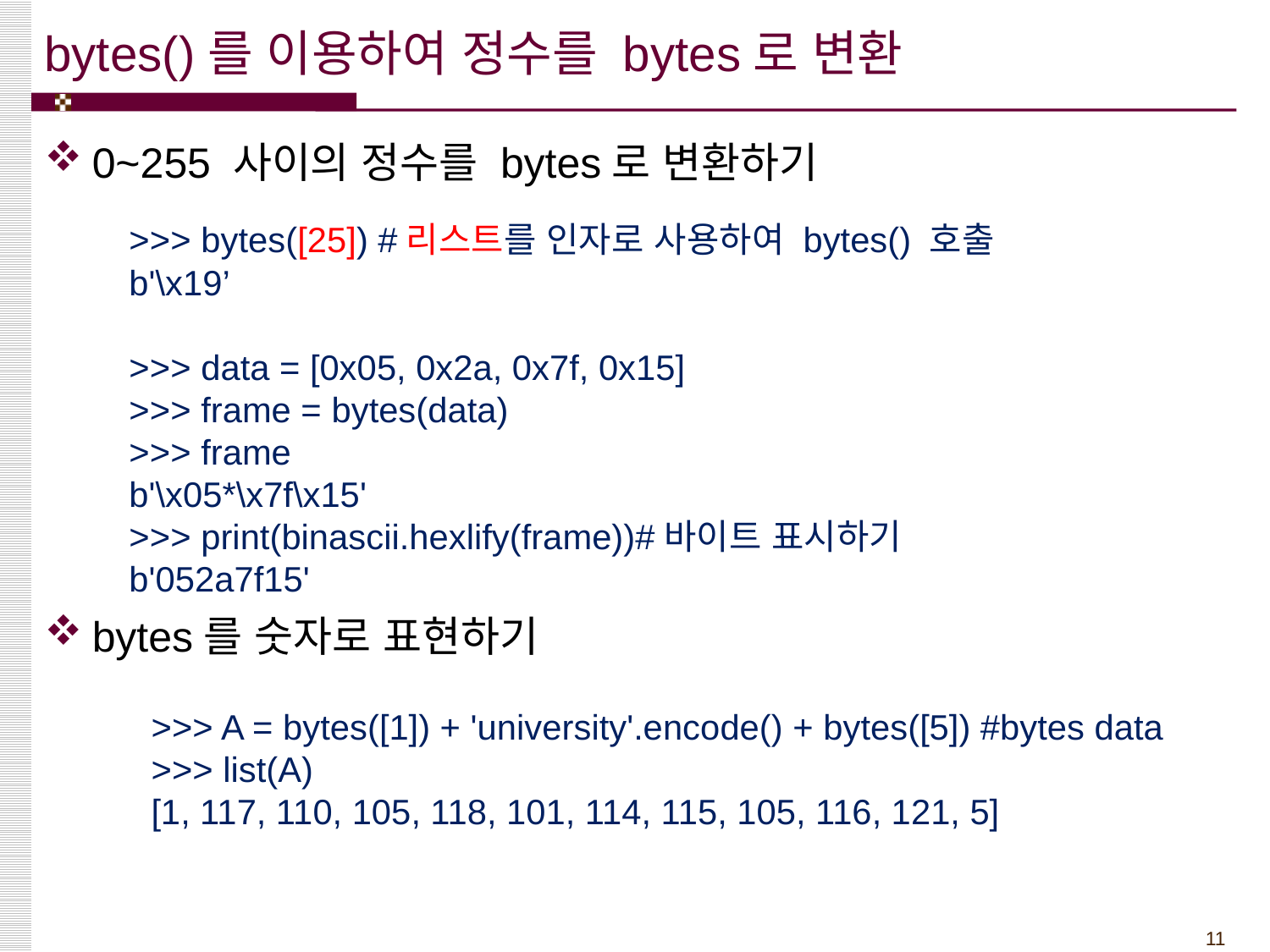

# bytes()를 이용하여 정수를 bytes로 변환
0~255 사이의 정수를 bytes로 변환하기

bytes를 숫자로 표현하기

>>> bytes([25]) #리스트를 인자로 사용하여 bytes() 호출
b'\x19’

>>> data = [0x05, 0x2a, 0x7f, 0x15]
>>> frame = bytes(data)
>>> frame
b'\x05*\x7f\x15'
>>> print(binascii.hexlify(frame))#바이트 표시하기
b'052a7f15'
>>> A = bytes([1]) + 'university'.encode() + bytes([5]) #bytes data
>>> list(A)
[1, 117, 110, 105, 118, 101, 114, 115, 105, 116, 121, 5]